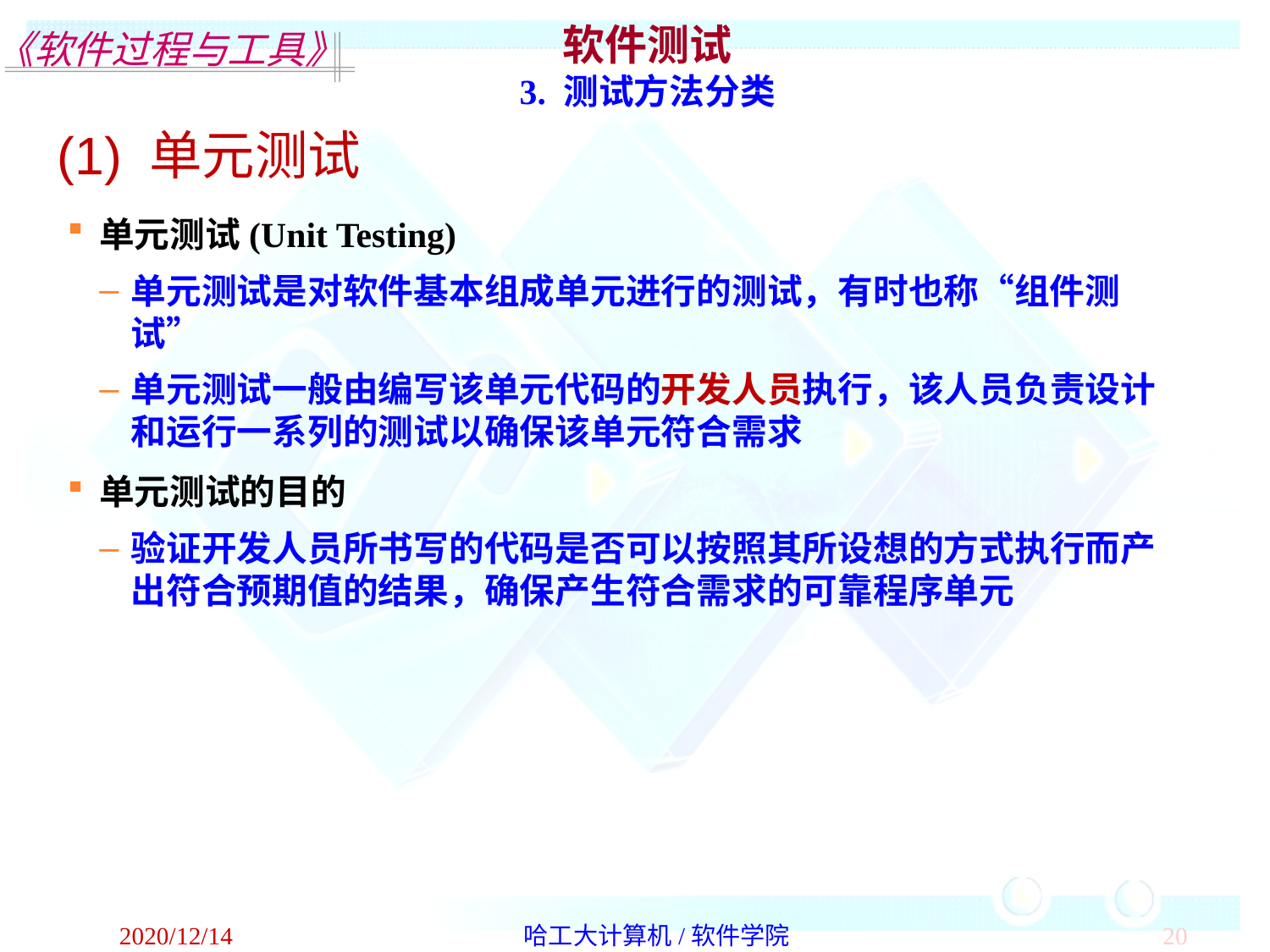

软件测试
3. 测试方法分类
(1) 单元测试
单元测试(Unit Testing)
单元测试是对软件基本组成单元进行的测试，有时也称“组件测试”
单元测试一般由编写该单元代码的开发人员执行，该人员负责设计和运行一系列的测试以确保该单元符合需求
单元测试的目的
验证开发人员所书写的代码是否可以按照其所设想的方式执行而产出符合预期值的结果，确保产生符合需求的可靠程序单元